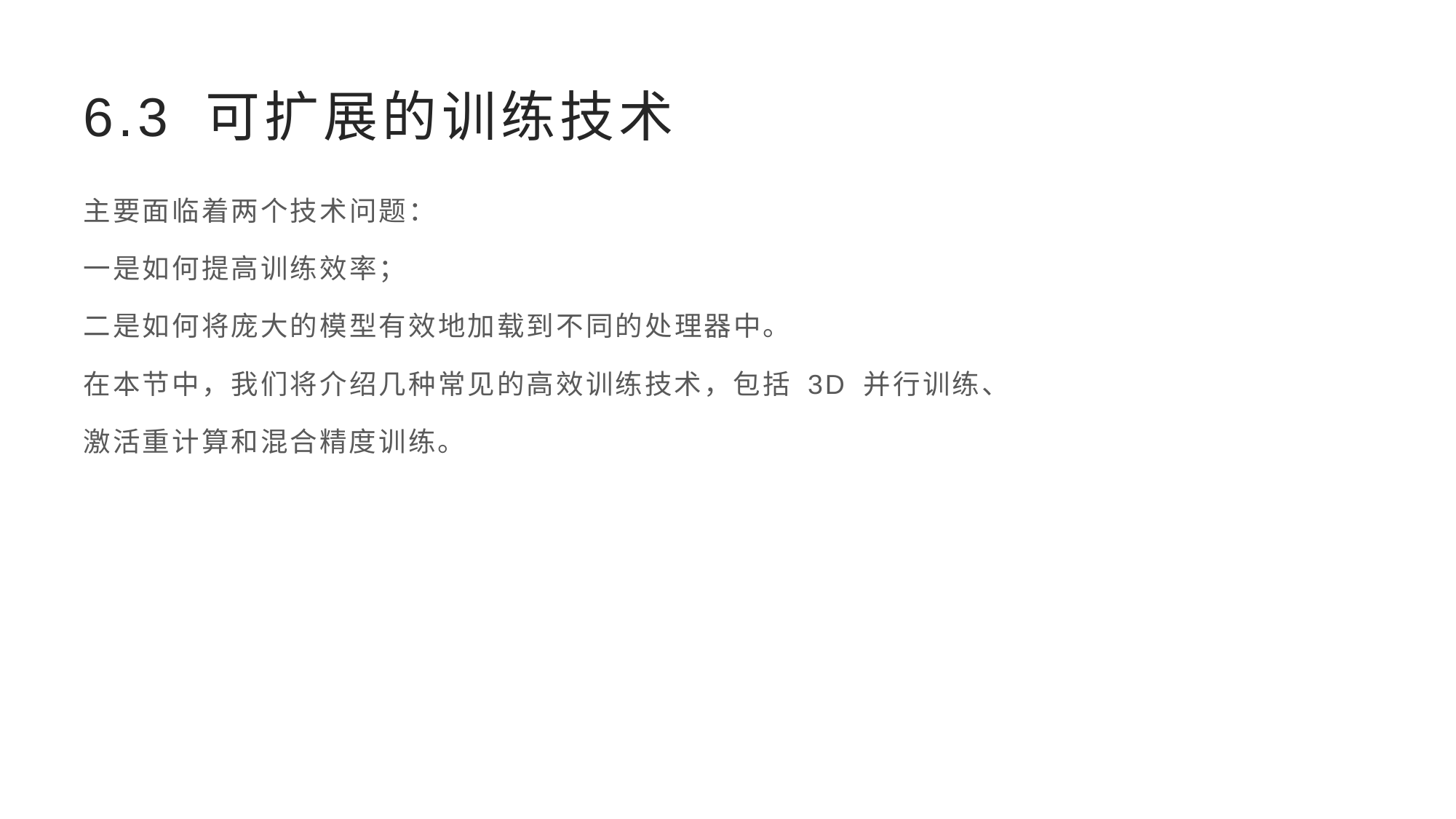

# 6.3 可扩展的训练技术
主要面临着两个技术问题：
一是如何提高训练效率；
二是如何将庞大的模型有效地加载到不同的处理器中。
在本节中，我们将介绍几种常见的高效训练技术，包括 3D 并行训练、
激活重计算和混合精度训练。